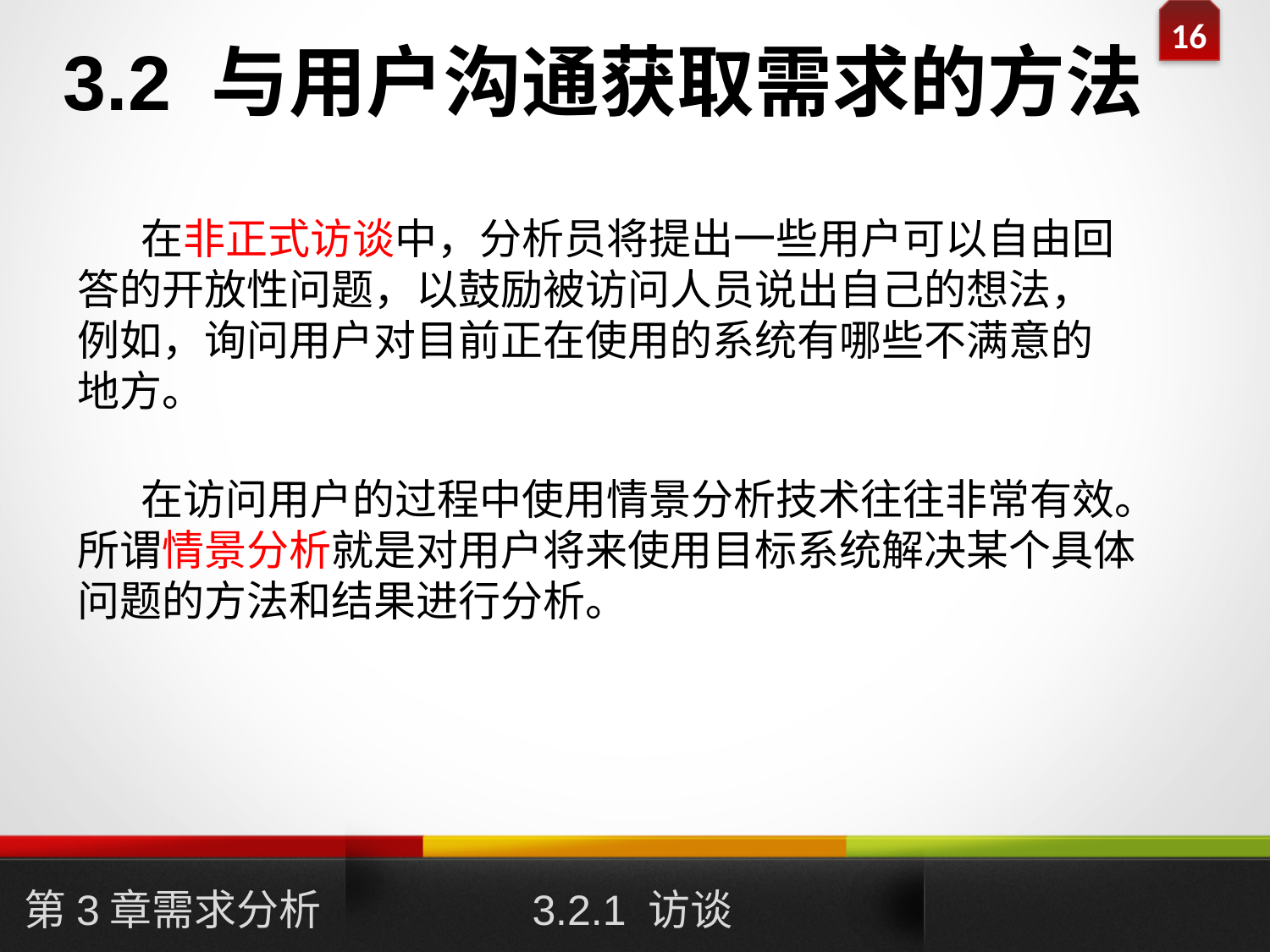

3.2 与用户沟通获取需求的方法
在非正式访谈中，分析员将提出一些用户可以自由回答的开放性问题，以鼓励被访问人员说出自己的想法，例如，询问用户对目前正在使用的系统有哪些不满意的地方。
在访问用户的过程中使用情景分析技术往往非常有效。所谓情景分析就是对用户将来使用目标系统解决某个具体问题的方法和结果进行分析。
第3章需求分析
3.2.1 访谈